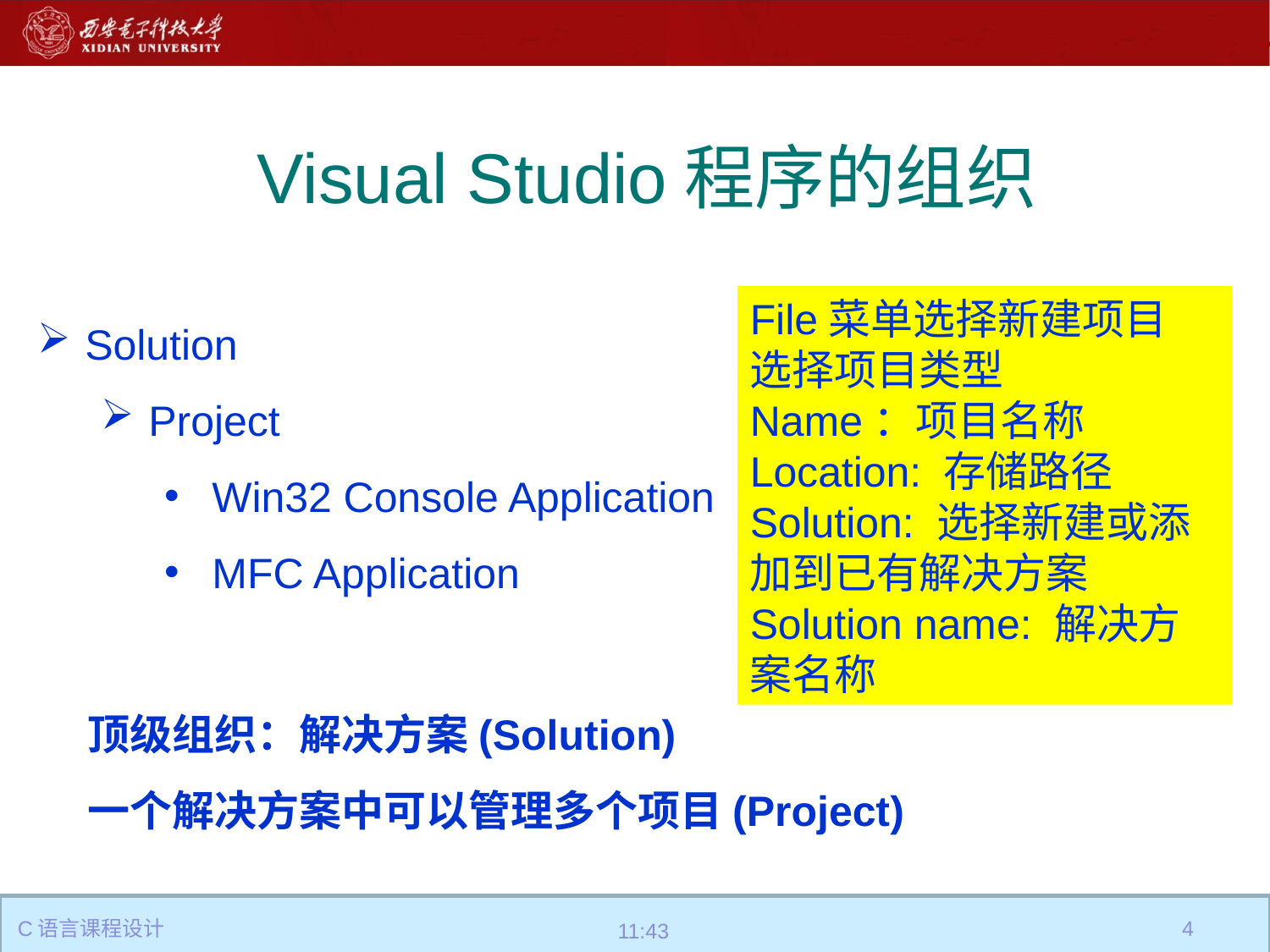

# Visual Studio程序的组织
Solution
Project
Win32 Console Application
MFC Application
File菜单选择新建项目
选择项目类型
Name：项目名称
Location: 存储路径
Solution: 选择新建或添加到已有解决方案
Solution name: 解决方案名称
顶级组织：解决方案(Solution)
一个解决方案中可以管理多个项目(Project)
C语言课程设计
4
11:43